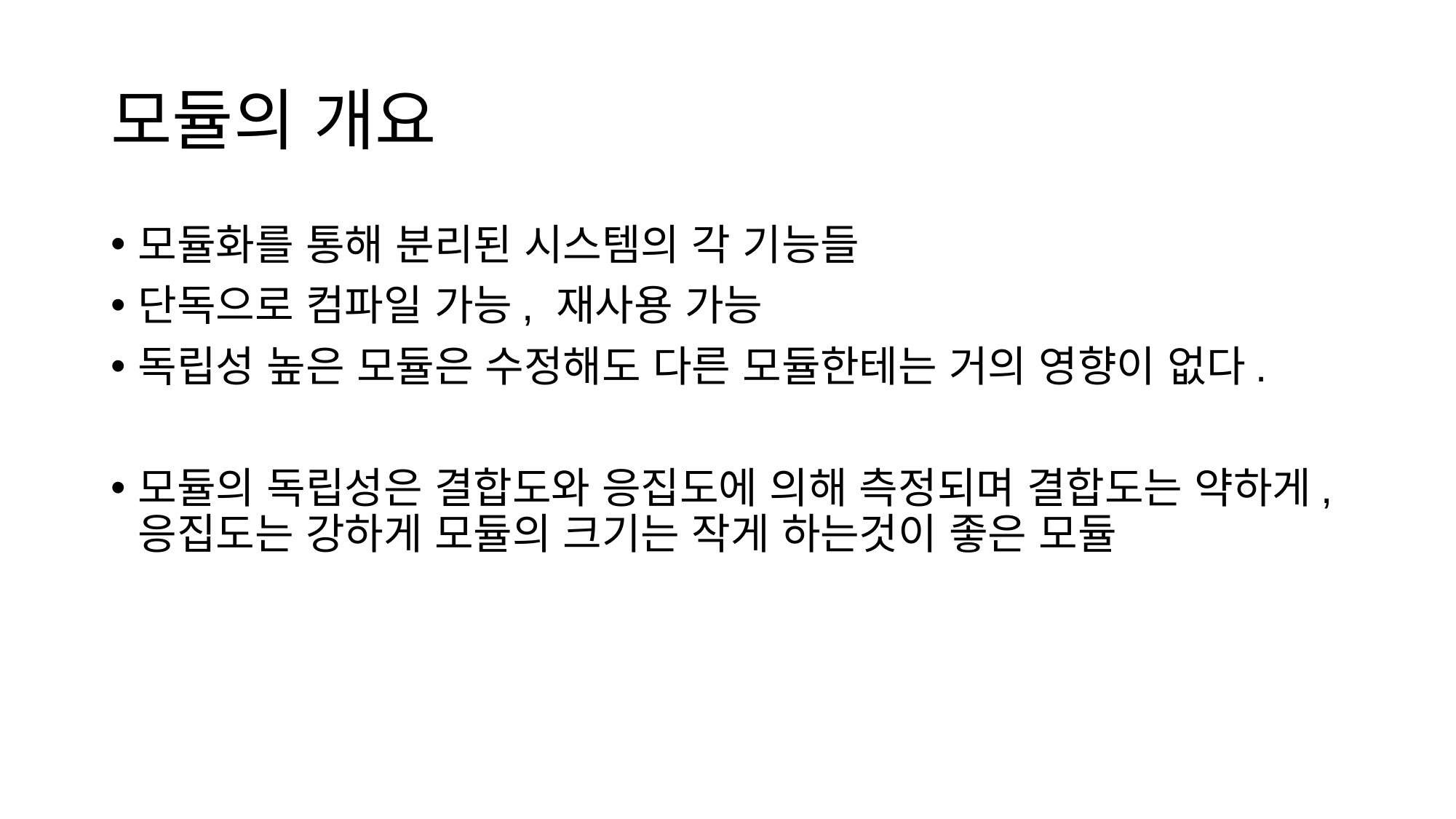

# 모듈의 개요
모듈화를 통해 분리된 시스템의 각 기능들
단독으로 컴파일 가능, 재사용 가능
독립성 높은 모듈은 수정해도 다른 모듈한테는 거의 영향이 없다.

모듈의 독립성은 결합도와 응집도에 의해 측정되며 결합도는 약하게, 응집도는 강하게 모듈의 크기는 작게 하는것이 좋은 모듈